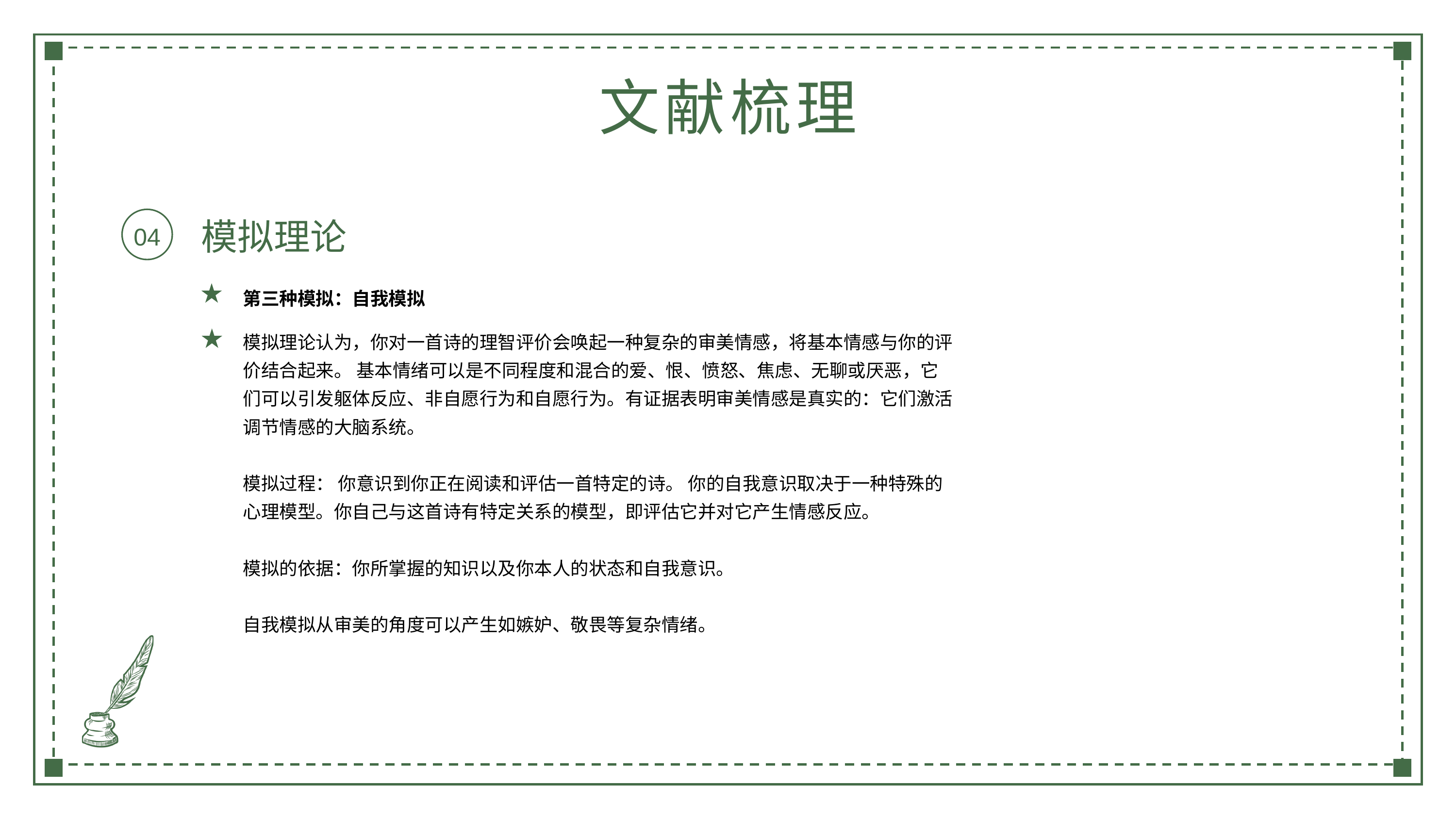

文献梳理
模拟理论

04
第三种模拟：自我模拟

模拟理论认为，你对一首诗的理智评价会唤起一种复杂的审美情感，将基本情感与你的评价结合起来。 基本情绪可以是不同程度和混合的爱、恨、愤怒、焦虑、无聊或厌恶，它们可以引发躯体反应、非自愿行为和自愿行为。有证据表明审美情感是真实的：它们激活调节情感的大脑系统。

模拟过程： 你意识到你正在阅读和评估一首特定的诗。 你的自我意识取决于一种特殊的心理模型。你自己与这首诗有特定关系的模型，即评估它并对它产生情感反应。

模拟的依据：你所掌握的知识以及你本人的状态和自我意识。

自我模拟从审美的角度可以产生如嫉妒、敬畏等复杂情绪。